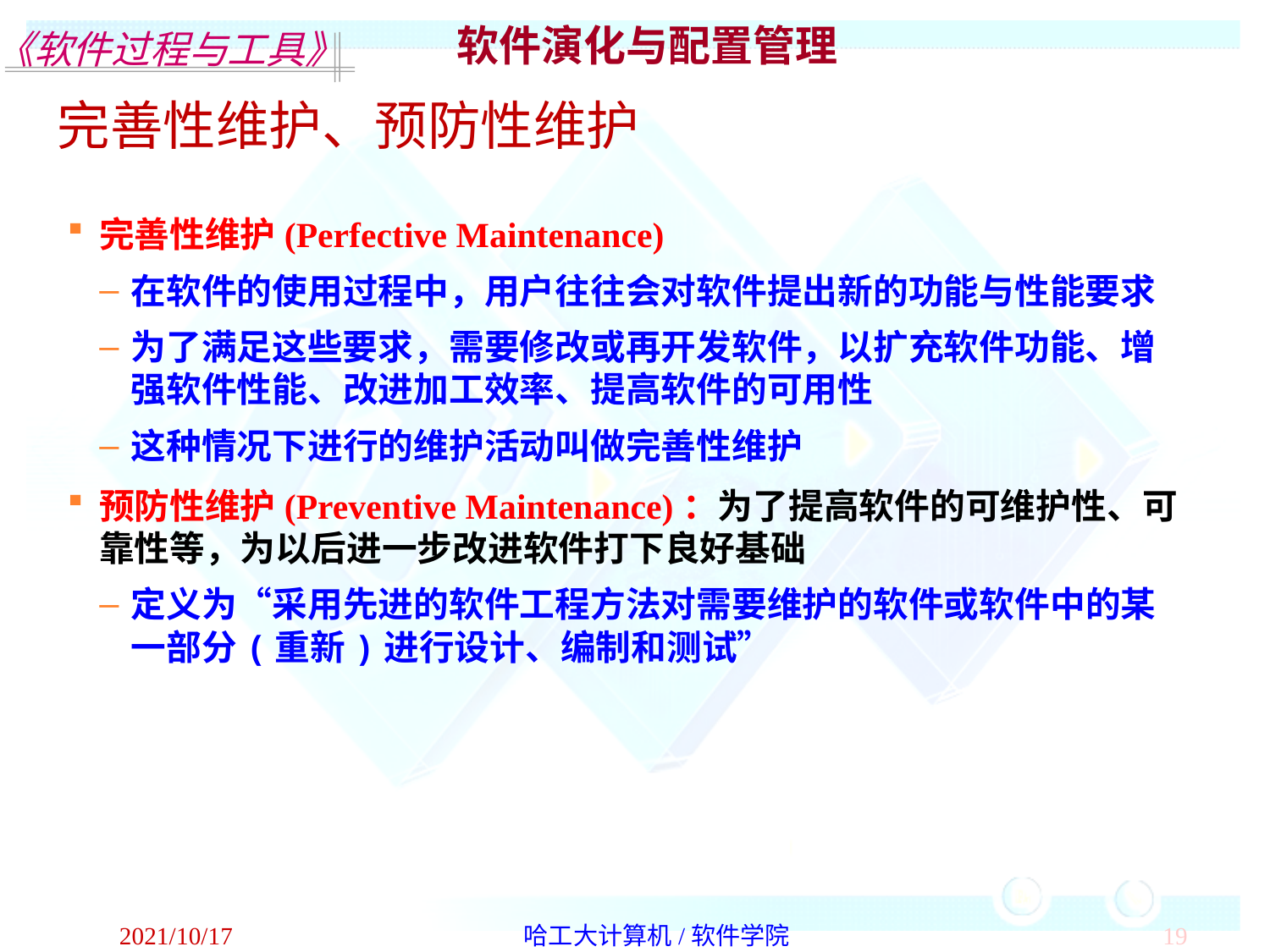

软件演化与配置管理
完善性维护、预防性维护
完善性维护(Perfective Maintenance)
在软件的使用过程中，用户往往会对软件提出新的功能与性能要求
为了满足这些要求，需要修改或再开发软件，以扩充软件功能、增强软件性能、改进加工效率、提高软件的可用性
这种情况下进行的维护活动叫做完善性维护
预防性维护(Preventive Maintenance)：为了提高软件的可维护性、可靠性等，为以后进一步改进软件打下良好基础
定义为“采用先进的软件工程方法对需要维护的软件或软件中的某一部分(重新)进行设计、编制和测试”